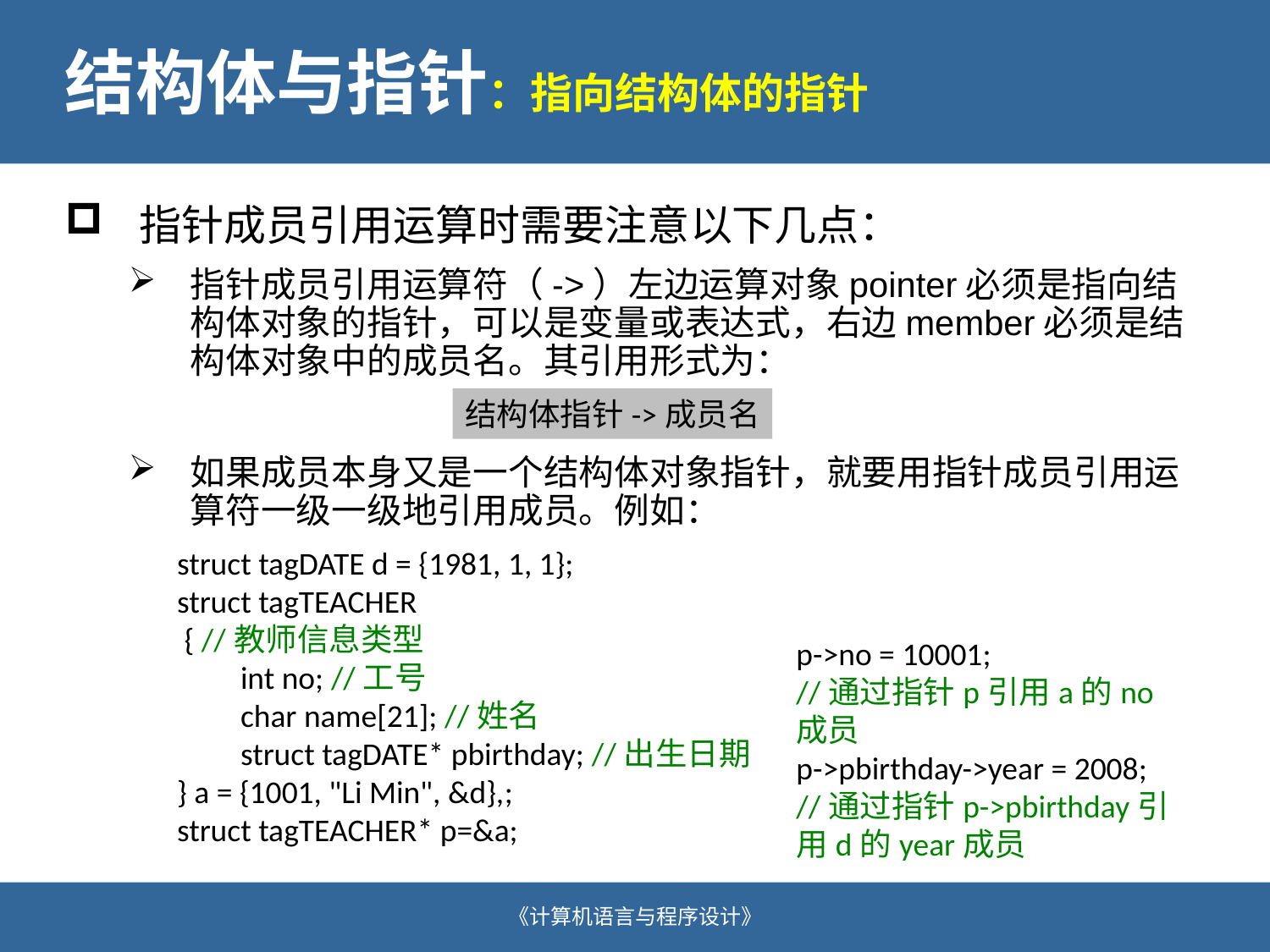

# 结构体与指针：指向结构体的指针
指针成员引用运算时需要注意以下几点：
指针成员引用运算符（->）左边运算对象pointer必须是指向结构体对象的指针，可以是变量或表达式，右边member必须是结构体对象中的成员名。其引用形式为：

如果成员本身又是一个结构体对象指针，就要用指针成员引用运算符一级一级地引用成员。例如：
结构体指针->成员名
struct tagDATE d = {1981, 1, 1};
struct tagTEACHER
 { //教师信息类型
int no; //工号
char name[21]; //姓名
struct tagDATE* pbirthday; //出生日期
} a = {1001, "Li Min", &d},;
struct tagTEACHER* p=&a;
p->no = 10001;
//通过指针p引用a的no成员
p->pbirthday->year = 2008;
//通过指针p->pbirthday引用d的year成员

《计算机语言与程序设计》
25